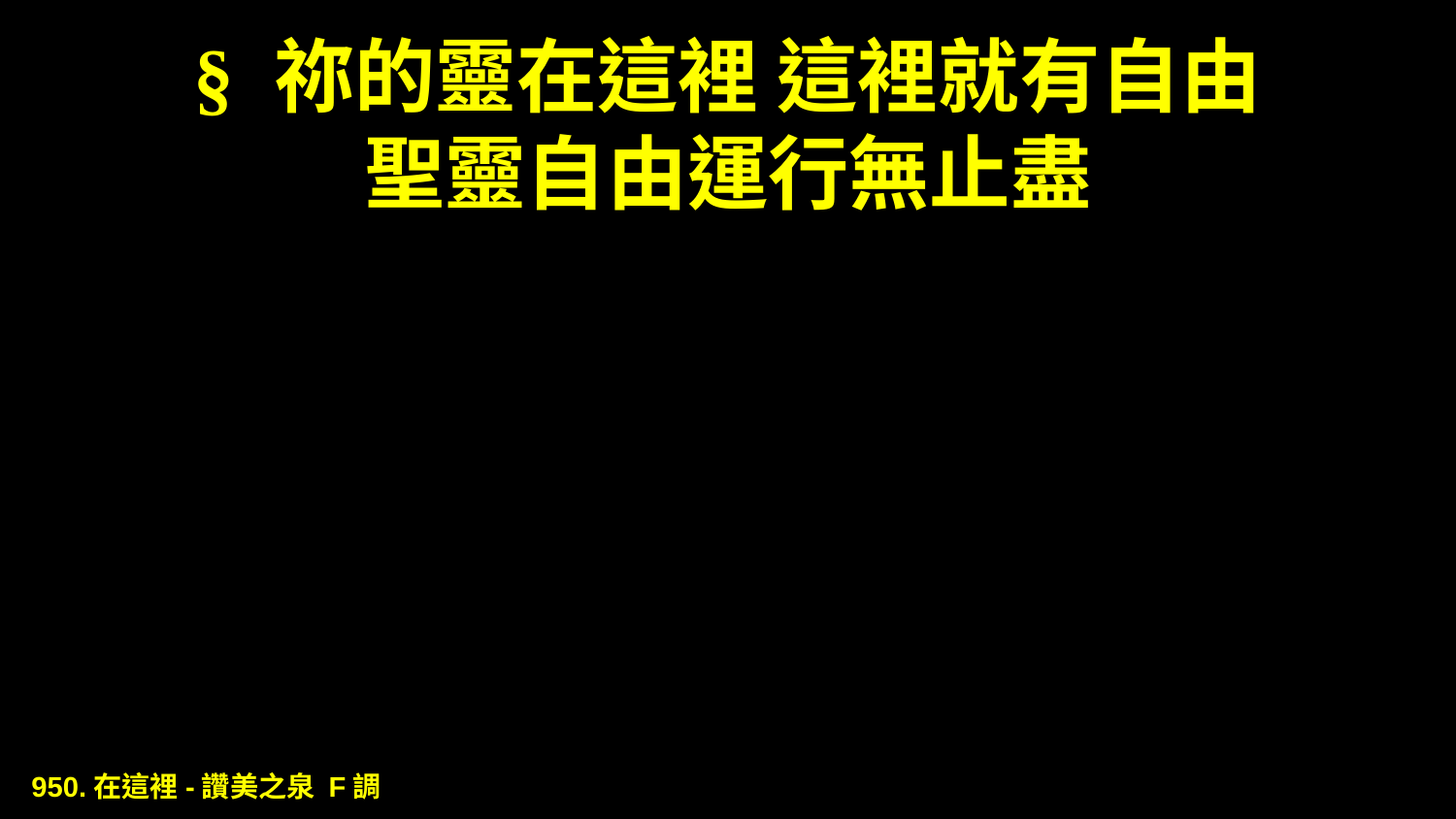

# § 祢的靈在這裡 這裡就有自由 聖靈自由運行無止盡
950.在這裡-讚美之泉 F調